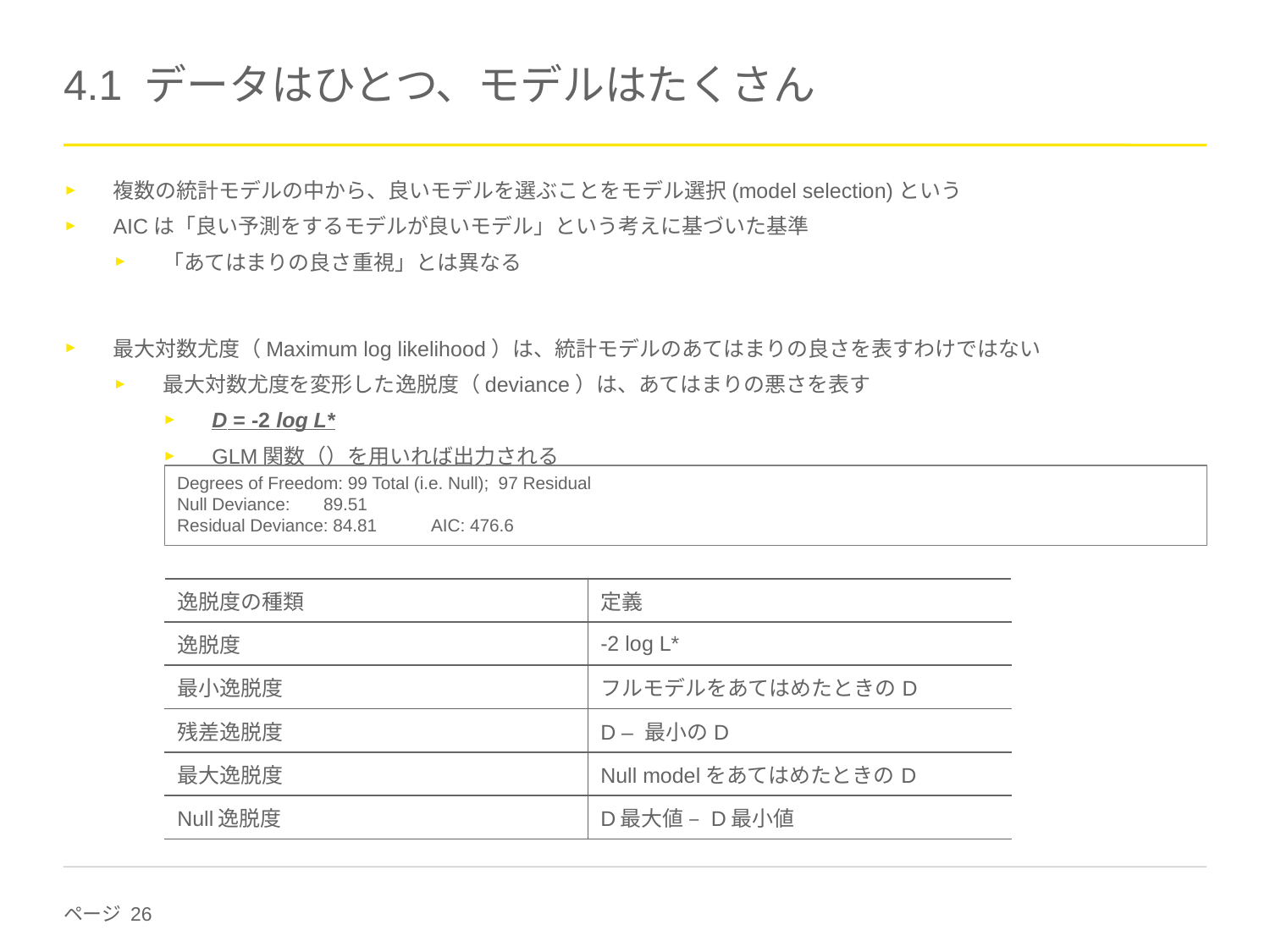

# 4.1 データはひとつ、モデルはたくさん
複数の統計モデルの中から、良いモデルを選ぶことをモデル選択(model selection)という
AICは「良い予測をするモデルが良いモデル」という考えに基づいた基準
「あてはまりの良さ重視」とは異なる

最大対数尤度（Maximum log likelihood）は、統計モデルのあてはまりの良さを表すわけではない
最大対数尤度を変形した逸脱度（deviance）は、あてはまりの悪さを表す
D = -2 log L*
GLM関数（）を用いれば出力される

Degrees of Freedom: 99 Total (i.e. Null);  97 Residual
Null Deviance:	    89.51
Residual Deviance: 84.81 	AIC: 476.6
| 逸脱度の種類 | 定義 |
| --- | --- |
| 逸脱度 | -2 log L\* |
| 最小逸脱度 | フルモデルをあてはめたときのD |
| 残差逸脱度 | D – 最小のD |
| 最大逸脱度 | Null modelをあてはめたときのD |
| Null逸脱度 | D最大値 – D最小値 |